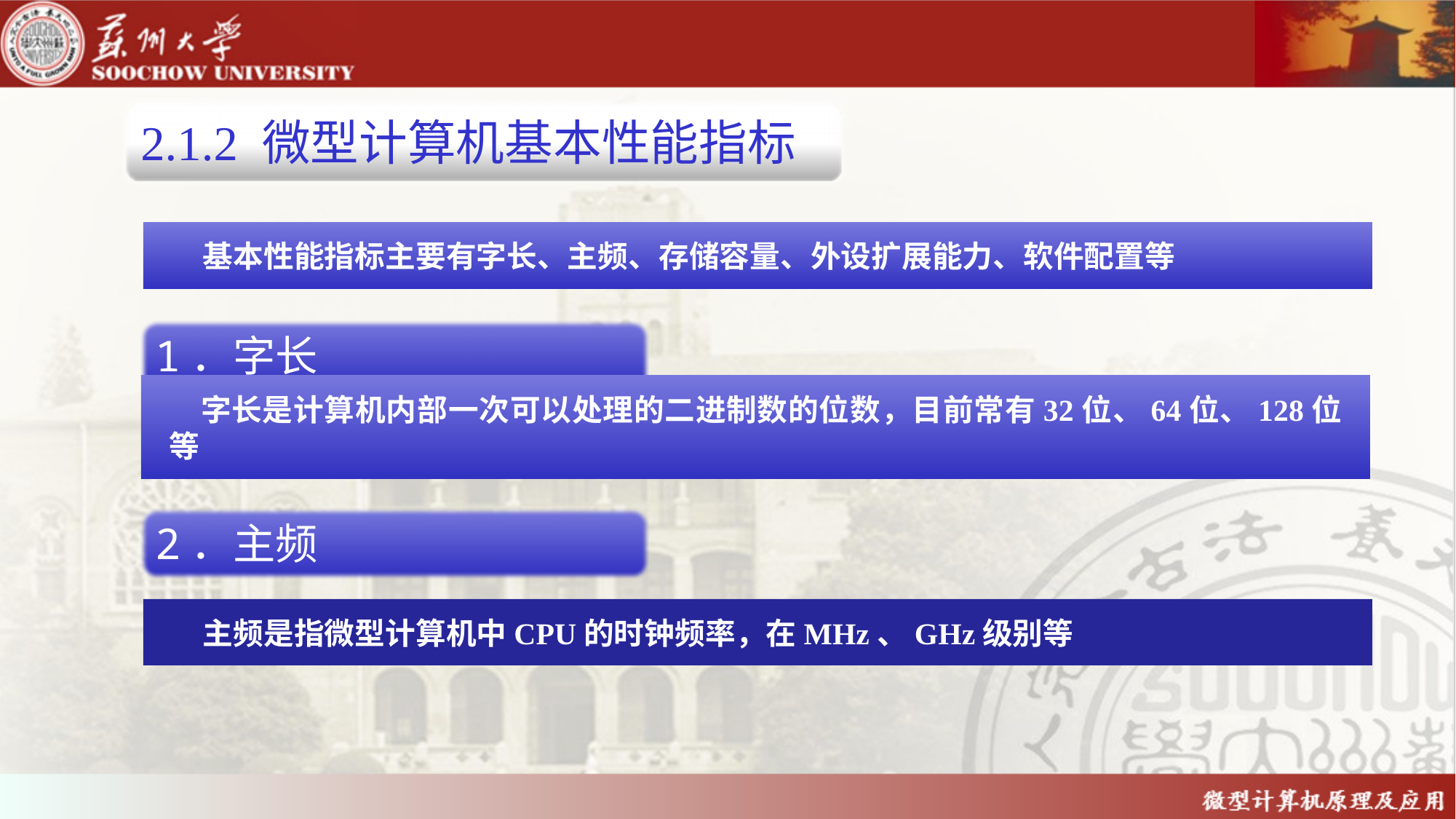

2.1.2 微型计算机基本性能指标

基本性能指标主要有字长、主频、存储容量、外设扩展能力、软件配置等
1．字长
字长是计算机内部一次可以处理的二进制数的位数，目前常有32位、64位、128位等
2．主频
主频是指微型计算机中CPU的时钟频率，在MHz、GHz级别等